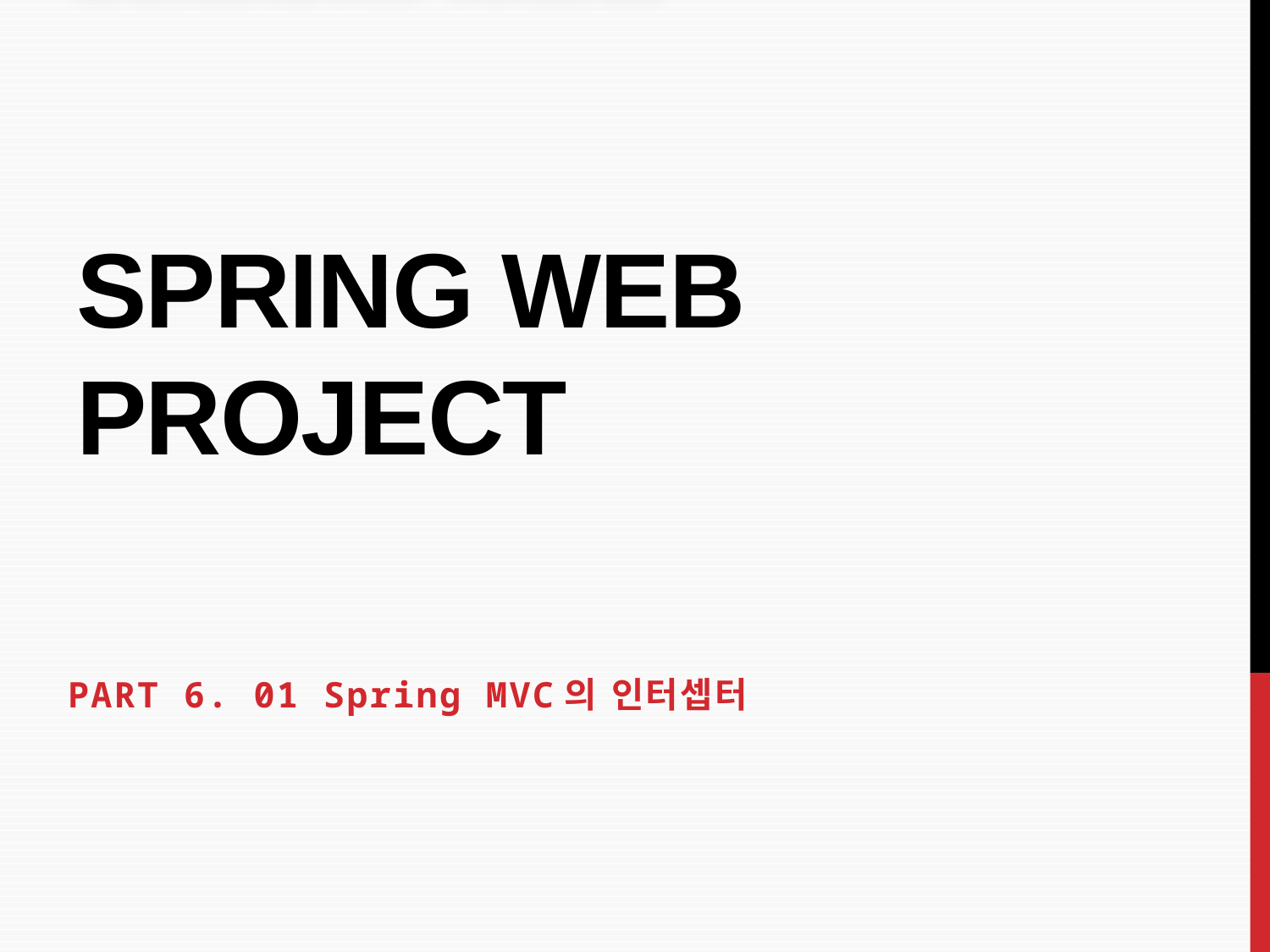

# Spring Web Project
PART 6. 01 Spring MVC의 인터셉터